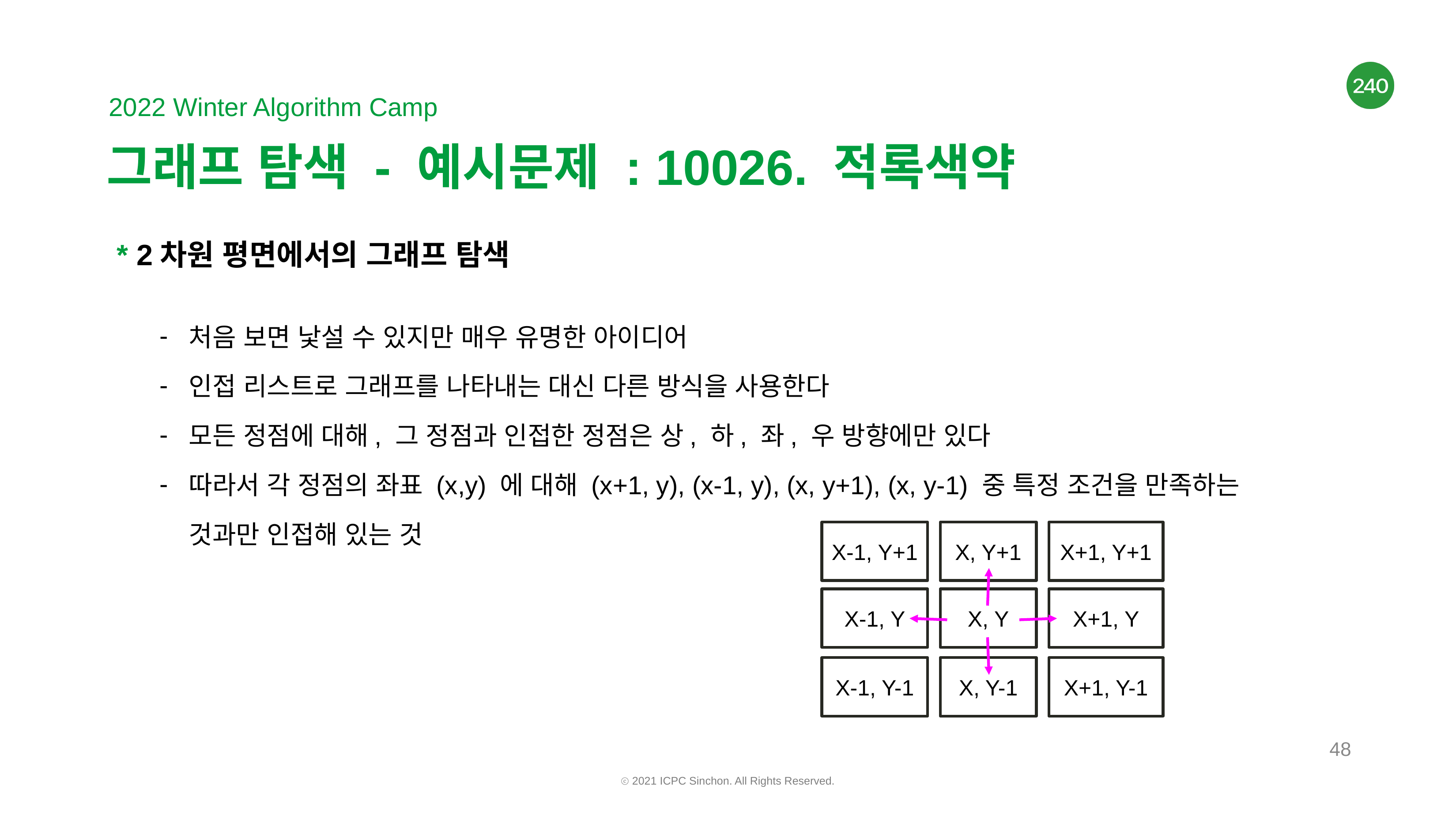

# 그래프 탐색 - 예시문제 : 10026. 적록색약
* 2차원 평면에서의 그래프 탐색
처음 보면 낯설 수 있지만 매우 유명한 아이디어
인접 리스트로 그래프를 나타내는 대신 다른 방식을 사용한다
모든 정점에 대해, 그 정점과 인접한 정점은 상, 하, 좌, 우 방향에만 있다
따라서 각 정점의 좌표 (x,y) 에 대해 (x+1, y), (x-1, y), (x, y+1), (x, y-1) 중 특정 조건을 만족하는 것과만 인접해 있는 것
X-1, Y+1
X, Y+1
X+1, Y+1
X-1, Y
X, Y
X+1, Y
X-1, Y-1
X, Y-1
X+1, Y-1
48
ⓒ 2021 ICPC Sinchon. All Rights Reserved.